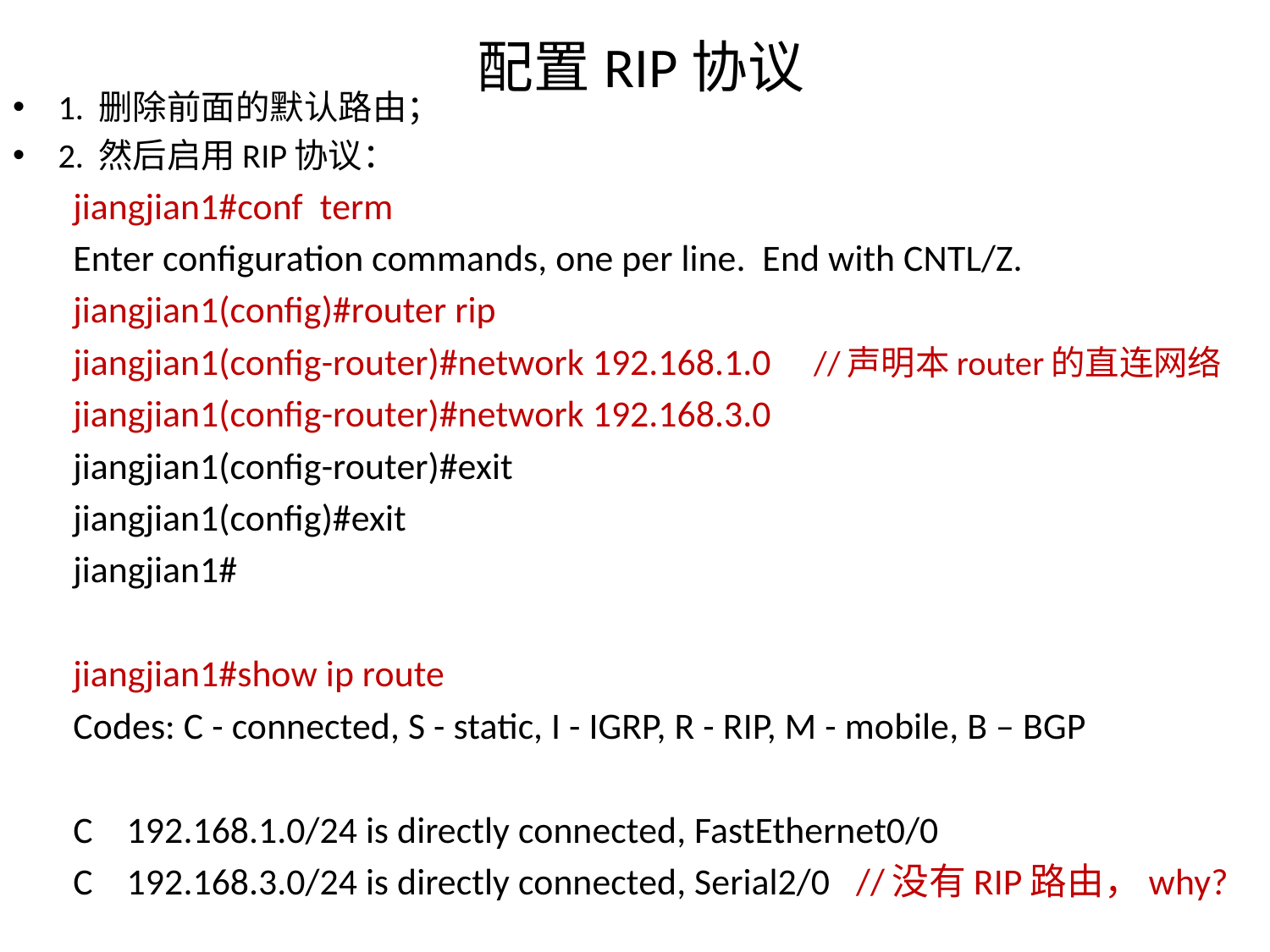

# 配置RIP协议
1. 删除前面的默认路由；
2. 然后启用RIP协议：
jiangjian1#conf  term
Enter configuration commands, one per line.  End with CNTL/Z.
jiangjian1(config)#router rip
jiangjian1(config-router)#network 192.168.1.0     //声明本router的直连网络
jiangjian1(config-router)#network 192.168.3.0
jiangjian1(config-router)#exit
jiangjian1(config)#exit
jiangjian1#

jiangjian1#show ip route
Codes: C - connected, S - static, I - IGRP, R - RIP, M - mobile, B – BGP

C    192.168.1.0/24 is directly connected, FastEthernet0/0
C    192.168.3.0/24 is directly connected, Serial2/0   //没有RIP路由，why?